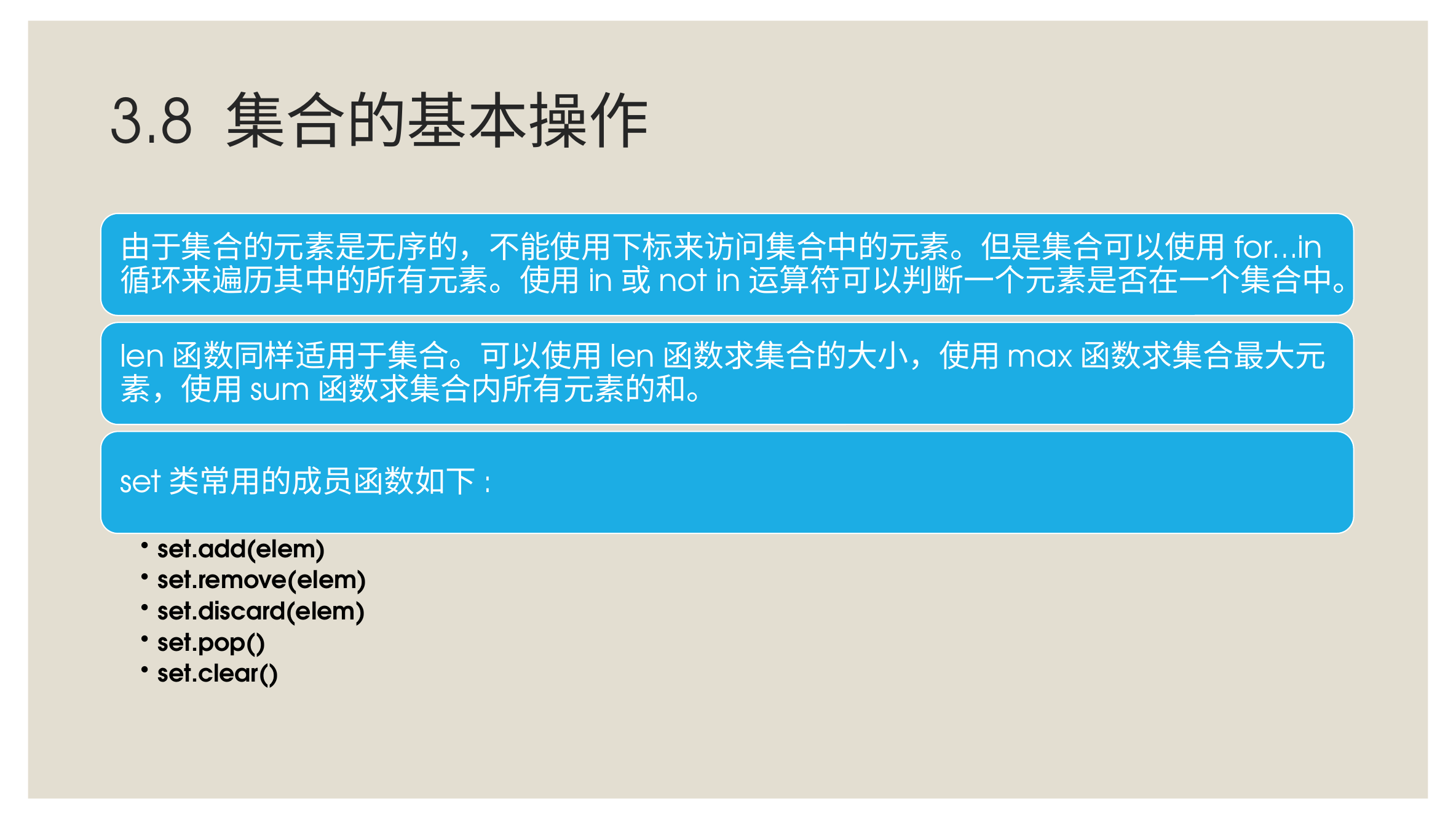

# 3.8 集合的基本操作
由于集合的元素是无序的，不能使用下标来访问集合中的元素。但是集合可以使用for…in循环来遍历其中的所有元素。使用in或not in运算符可以判断一个元素是否在一个集合中。
len函数同样适用于集合。可以使用len函数求集合的大小，使用max函数求集合最大元素，使用sum函数求集合内所有元素的和。
set类常用的成员函数如下:
set.add(elem)
set.remove(elem)
set.discard(elem)
set.pop()
set.clear()